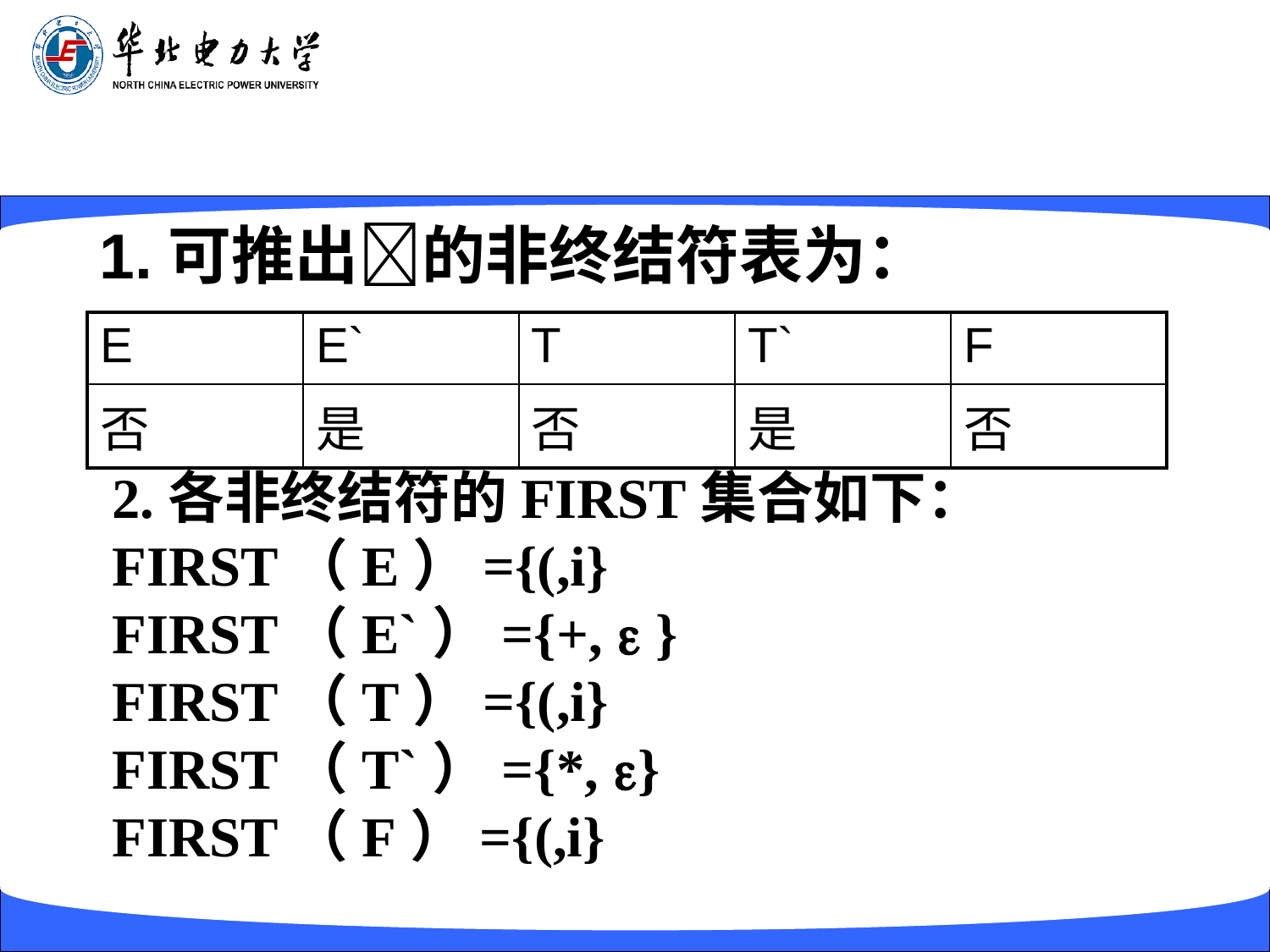

# 1.可推出ε的非终结符表为：
| E | E` | T | T` | F |
| --- | --- | --- | --- | --- |
| 否 | 是 | 否 | 是 | 否 |
2.各非终结符的FIRST集合如下：
FIRST（E）={(,i}
FIRST（E`）={+, ε }
FIRST（T）={(,i}
FIRST（T`）={*, ε}
FIRST（F）={(,i}